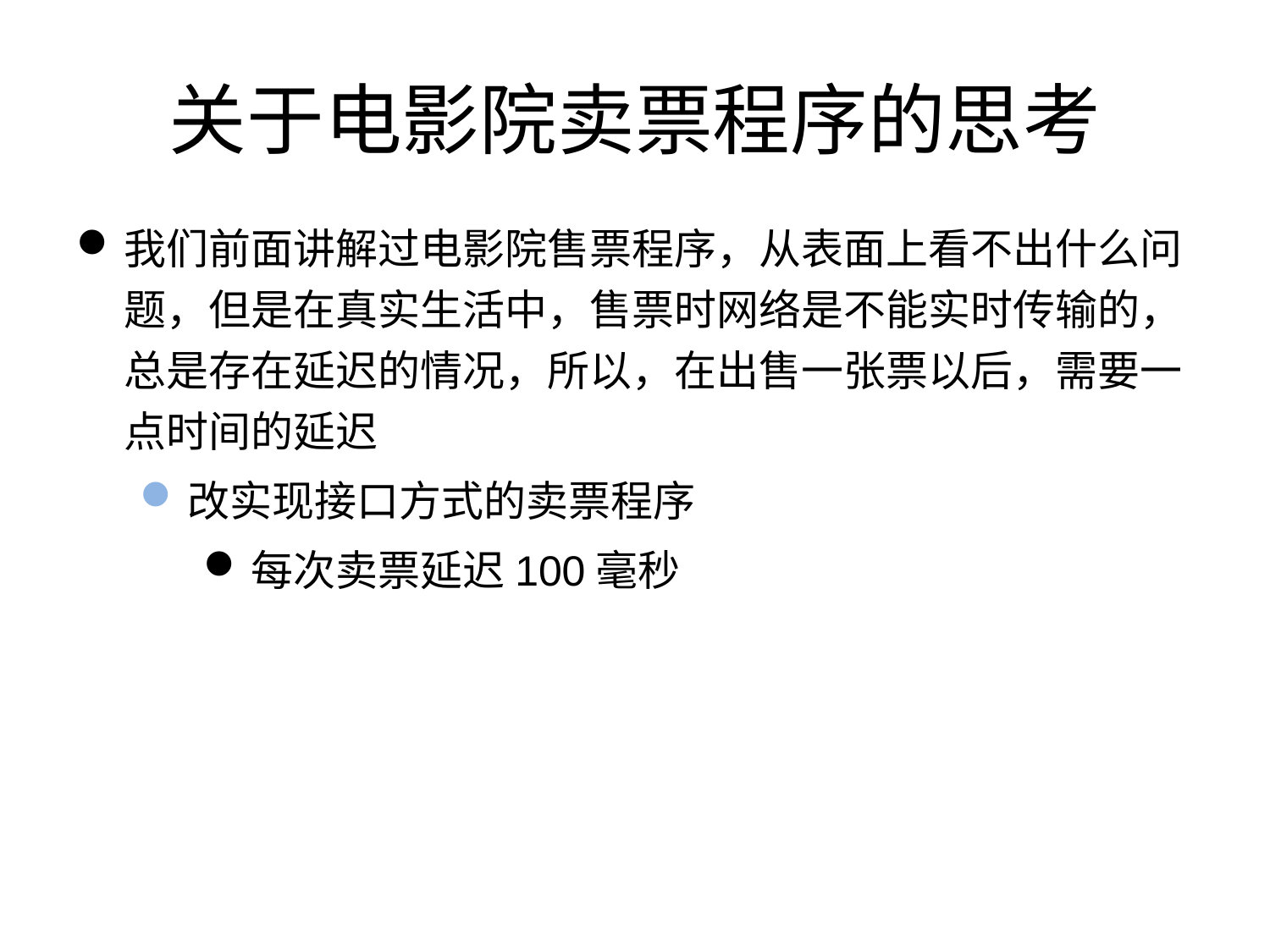

# 关于电影院卖票程序的思考
我们前面讲解过电影院售票程序，从表面上看不出什么问题，但是在真实生活中，售票时网络是不能实时传输的，总是存在延迟的情况，所以，在出售一张票以后，需要一点时间的延迟
改实现接口方式的卖票程序
每次卖票延迟100毫秒